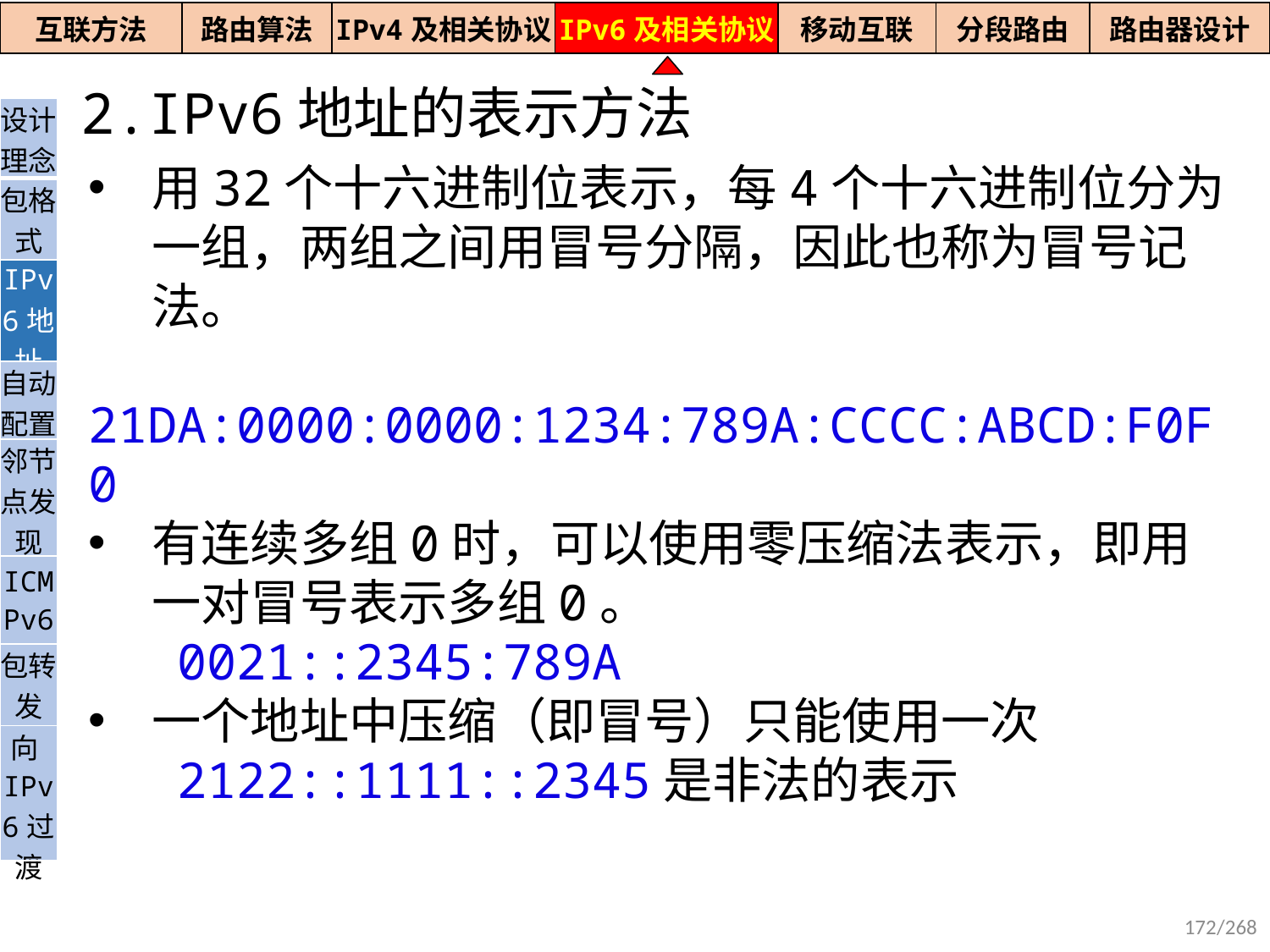

| 互联方法 | 路由算法 | IPv4及相关协议 | IPv6及相关协议 | 移动互联 | 分段路由 | 路由器设计 |
| --- | --- | --- | --- | --- | --- | --- |

2.IPv6地址的表示方法
| 设计理念 |
| --- |
| 包格式 |
| IPv6地址 |
| 自动配置 |
| 邻节点发现 |
| ICMPv6 |
| 包转发 |
| 向IPv6过渡 |
用32个十六进制位表示，每4个十六进制位分为一组，两组之间用冒号分隔，因此也称为冒号记法。
   21DA:0000:0000:1234:789A:CCCC:ABCD:F0F0
有连续多组0时，可以使用零压缩法表示，即用一对冒号表示多组0。
   0021::2345:789A
一个地址中压缩（即冒号）只能使用一次
   2122::1111::2345是非法的表示
172/268